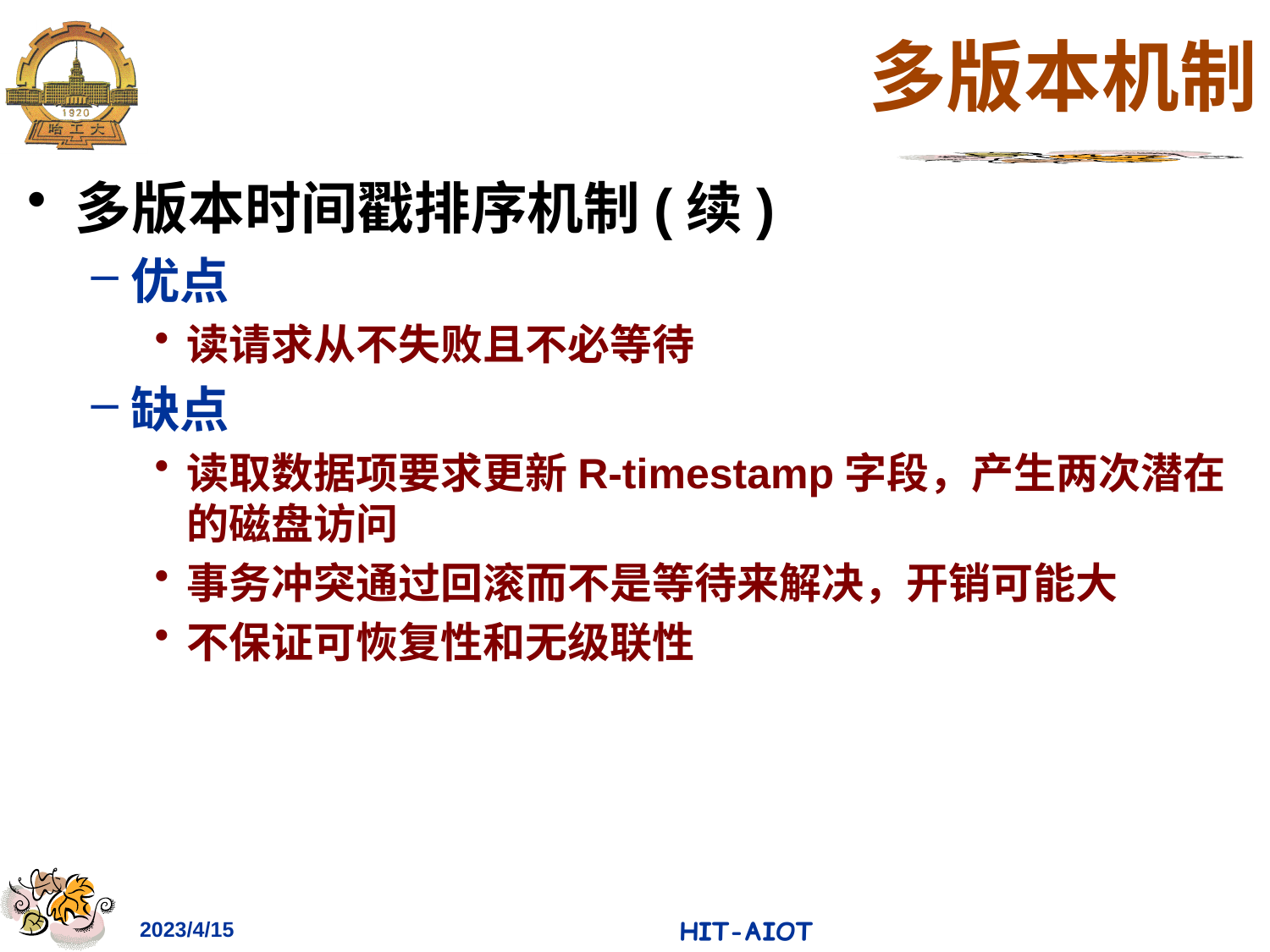

# 多版本机制
多版本时间戳排序机制(续)
优点
读请求从不失败且不必等待
缺点
读取数据项要求更新R-timestamp字段，产生两次潜在的磁盘访问
事务冲突通过回滚而不是等待来解决，开销可能大
不保证可恢复性和无级联性

2023/4/15
HIT-AIOT